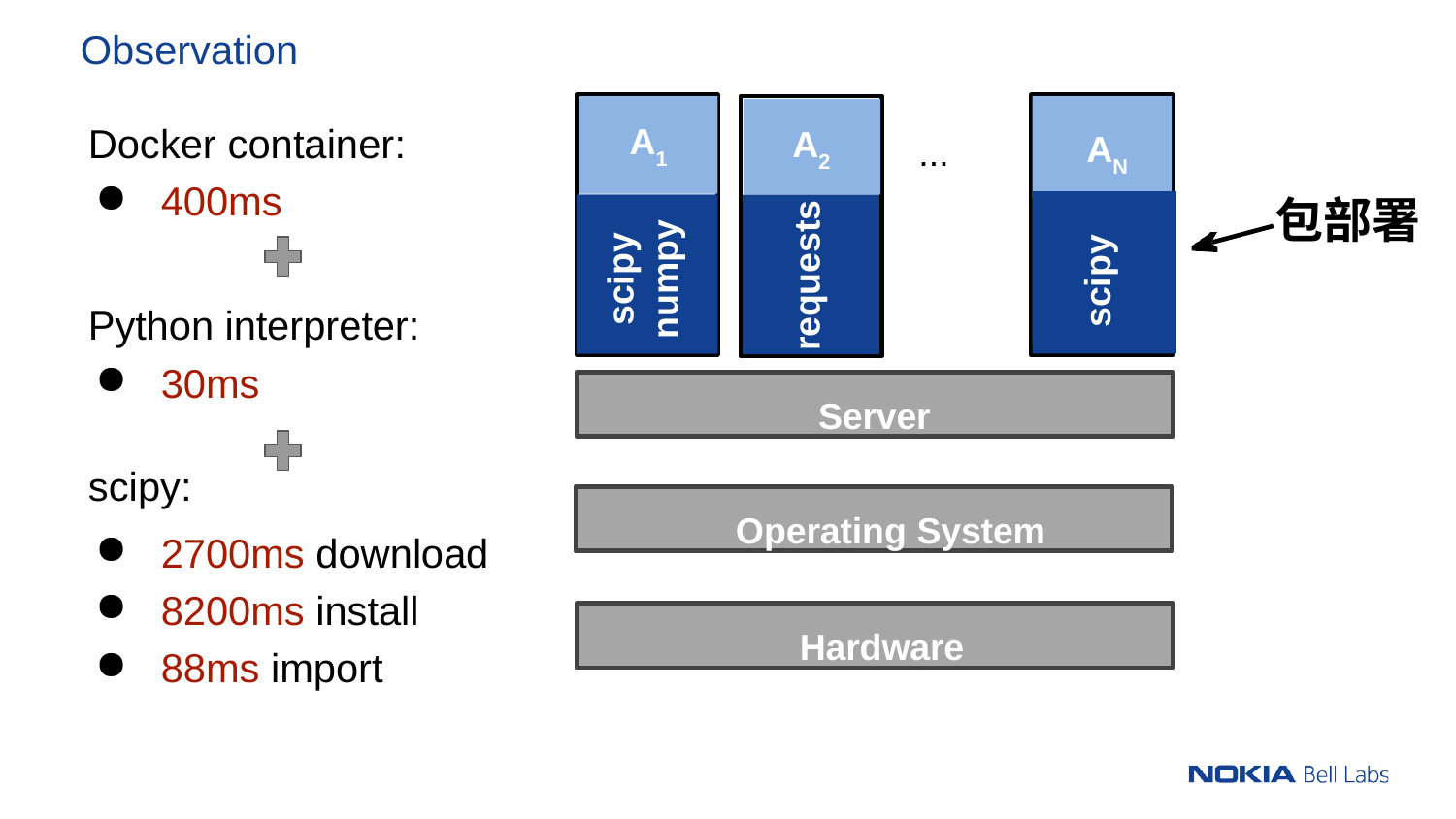

Observation

A1

A2
Docker container:
400ms
AN
...
包部署
requests

scipy
numpy
scipy

Python interpreter:
30ms
Server

scipy:
      Operating System
2700ms download
8200ms install
88ms import
     Hardware